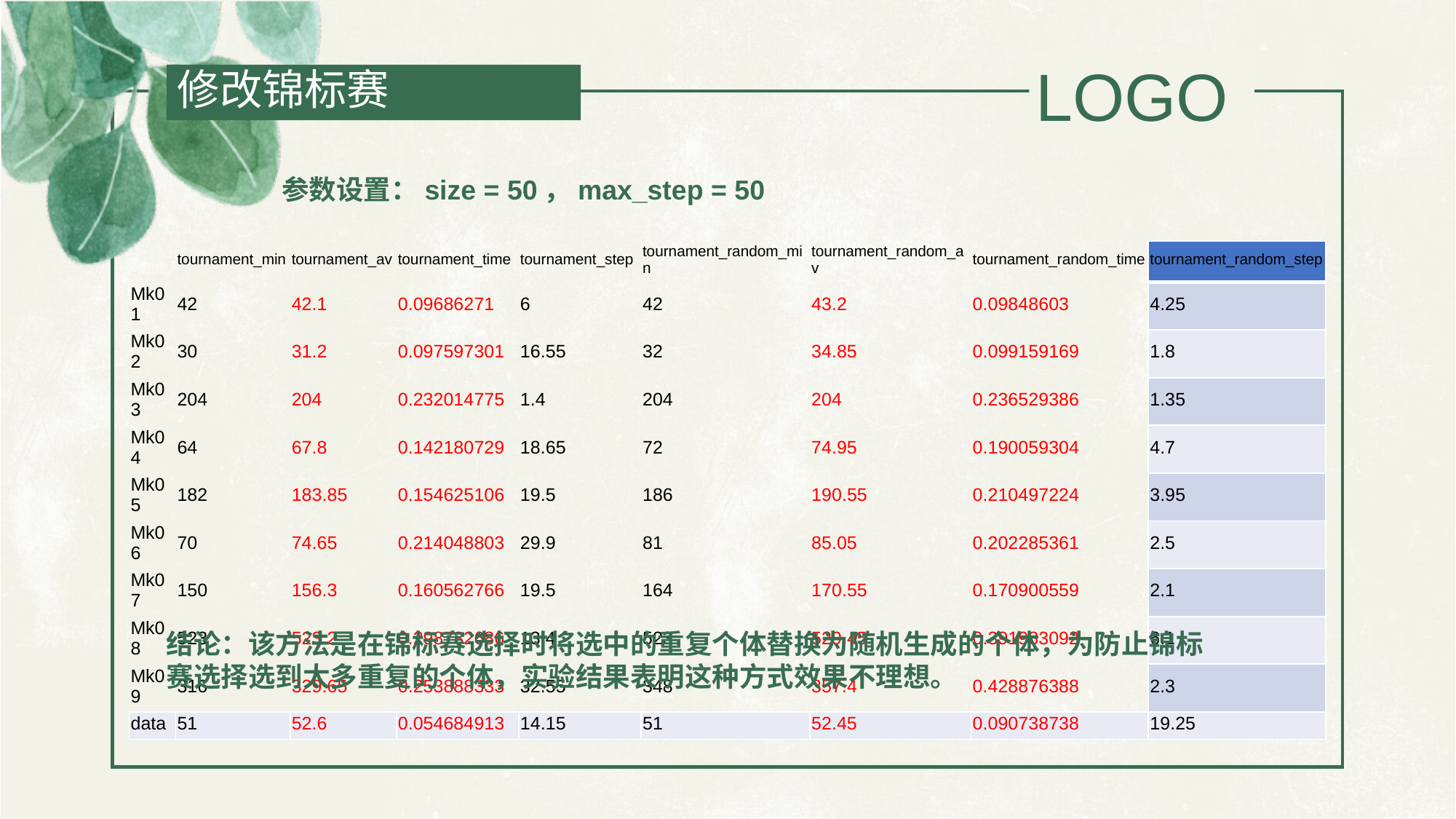

修改锦标赛
参数设置：size = 50，max_step = 50
|  | tournament\_min | tournament\_av | tournament\_time | tournament\_step | tournament\_random\_min | tournament\_random\_av | tournament\_random\_time | tournament\_random\_step |
| --- | --- | --- | --- | --- | --- | --- | --- | --- |
| Mk01 | 42 | 42.1 | 0.09686271 | 6 | 42 | 43.2 | 0.09848603 | 4.25 |
| Mk02 | 30 | 31.2 | 0.097597301 | 16.55 | 32 | 34.85 | 0.099159169 | 1.8 |
| Mk03 | 204 | 204 | 0.232014775 | 1.4 | 204 | 204 | 0.236529386 | 1.35 |
| Mk04 | 64 | 67.8 | 0.142180729 | 18.65 | 72 | 74.95 | 0.190059304 | 4.7 |
| Mk05 | 182 | 183.85 | 0.154625106 | 19.5 | 186 | 190.55 | 0.210497224 | 3.95 |
| Mk06 | 70 | 74.65 | 0.214048803 | 29.9 | 81 | 85.05 | 0.202285361 | 2.5 |
| Mk07 | 150 | 156.3 | 0.160562766 | 19.5 | 164 | 170.55 | 0.170900559 | 2.1 |
| Mk08 | 523 | 523.2 | 0.298732686 | 13.4 | 523 | 529.45 | 0.391983092 | 6.1 |
| Mk09 | 316 | 329.65 | 0.253888333 | 32.55 | 348 | 357.4 | 0.428876388 | 2.3 |
| data | 51 | 52.6 | 0.054684913 | 14.15 | 51 | 52.45 | 0.090738738 | 19.25 |
结论：该方法是在锦标赛选择时将选中的重复个体替换为随机生成的个体，为防止锦标赛选择选到太多重复的个体，实验结果表明这种方式效果不理想。